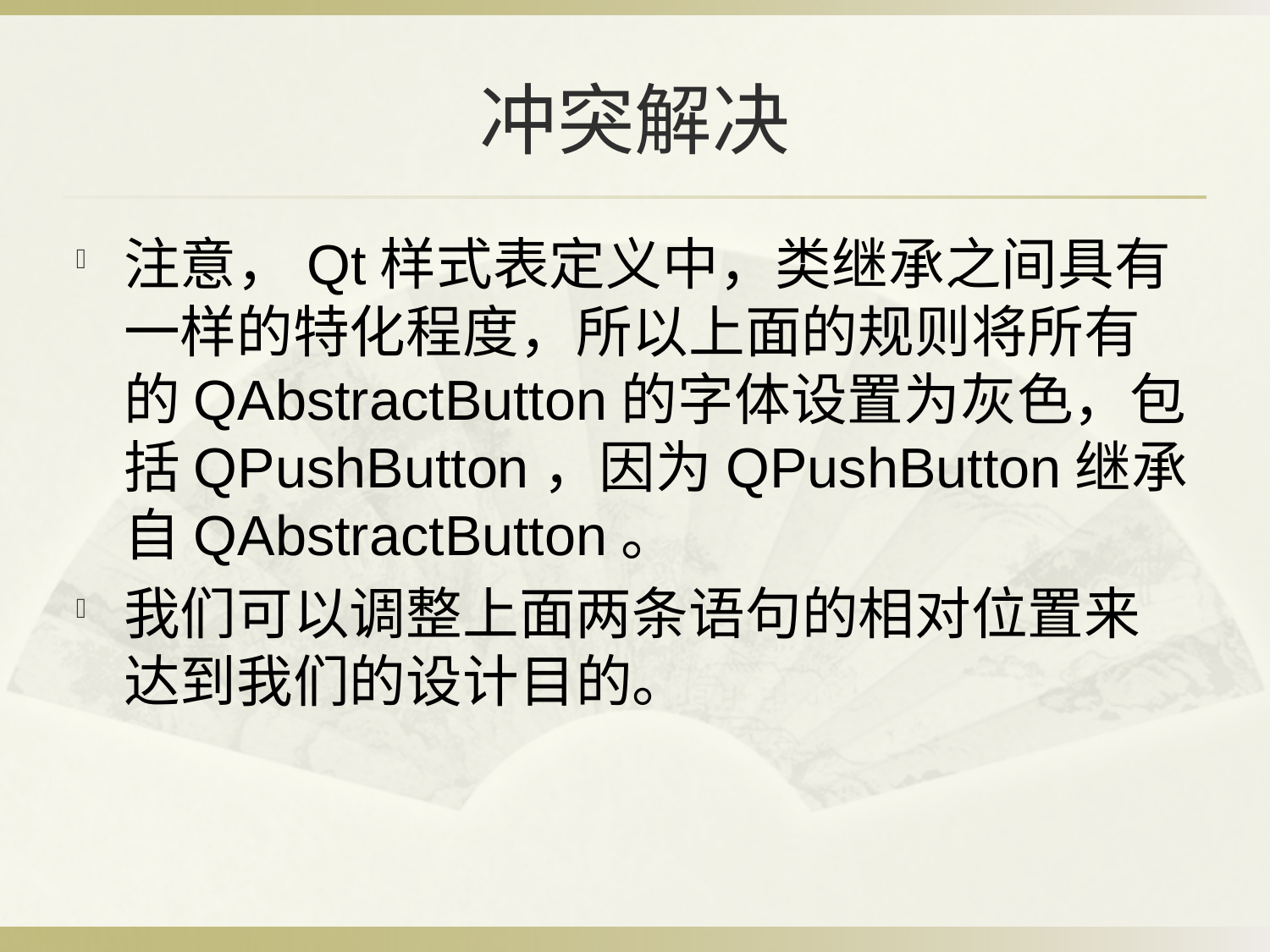

# 冲突解决
注意，Qt样式表定义中，类继承之间具有一样的特化程度，所以上面的规则将所有的QAbstractButton的字体设置为灰色，包括QPushButton，因为QPushButton继承自QAbstractButton。
我们可以调整上面两条语句的相对位置来达到我们的设计目的。